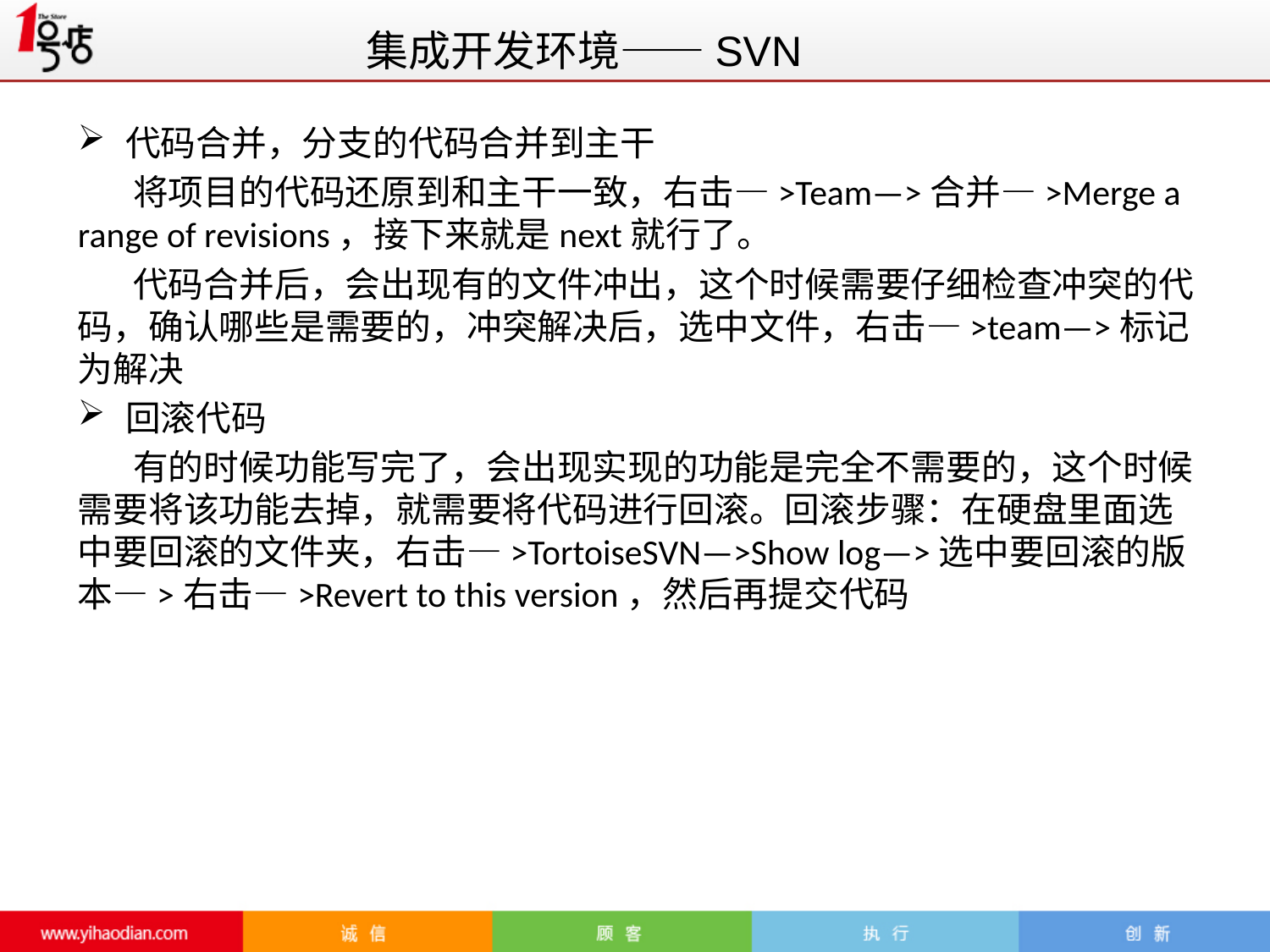

# 集成开发环境——SVN
代码合并，分支的代码合并到主干
      将项目的代码还原到和主干一致，右击—>Team—>合并—>Merge a range of revisions，接下来就是next就行了。
      代码合并后，会出现有的文件冲出，这个时候需要仔细检查冲突的代码，确认哪些是需要的，冲突解决后，选中文件，右击—>team—>标记为解决
回滚代码
      有的时候功能写完了，会出现实现的功能是完全不需要的，这个时候需要将该功能去掉，就需要将代码进行回滚。回滚步骤：在硬盘里面选中要回滚的文件夹，右击—>TortoiseSVN—>Show log—>选中要回滚的版本—>右击—>Revert to this version，然后再提交代码